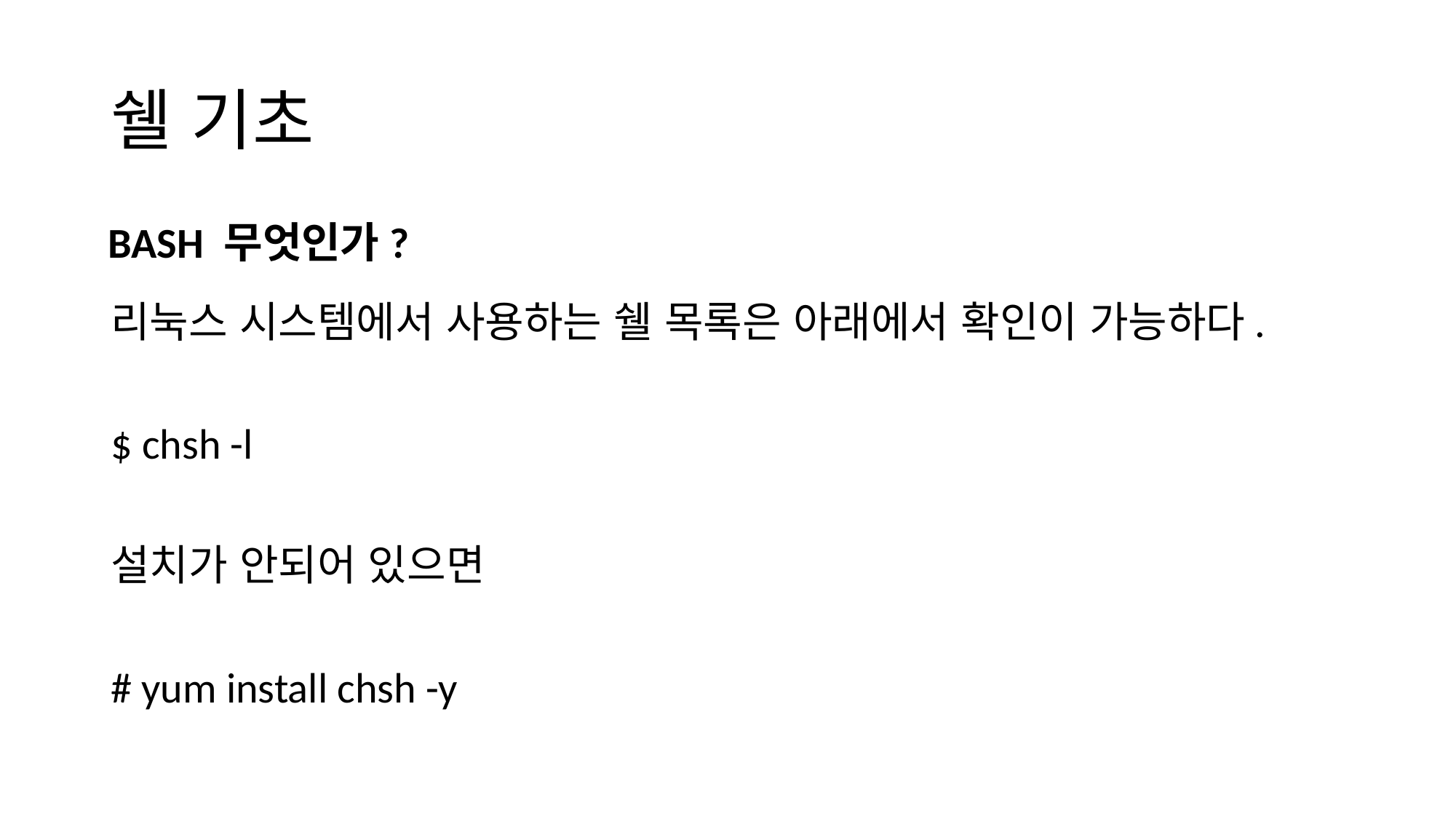

# 쉘 기초
BASH 무엇인가?
리눅스 시스템에서 사용하는 쉘 목록은 아래에서 확인이 가능하다.

$ chsh -l

설치가 안되어 있으면

# yum install chsh -y